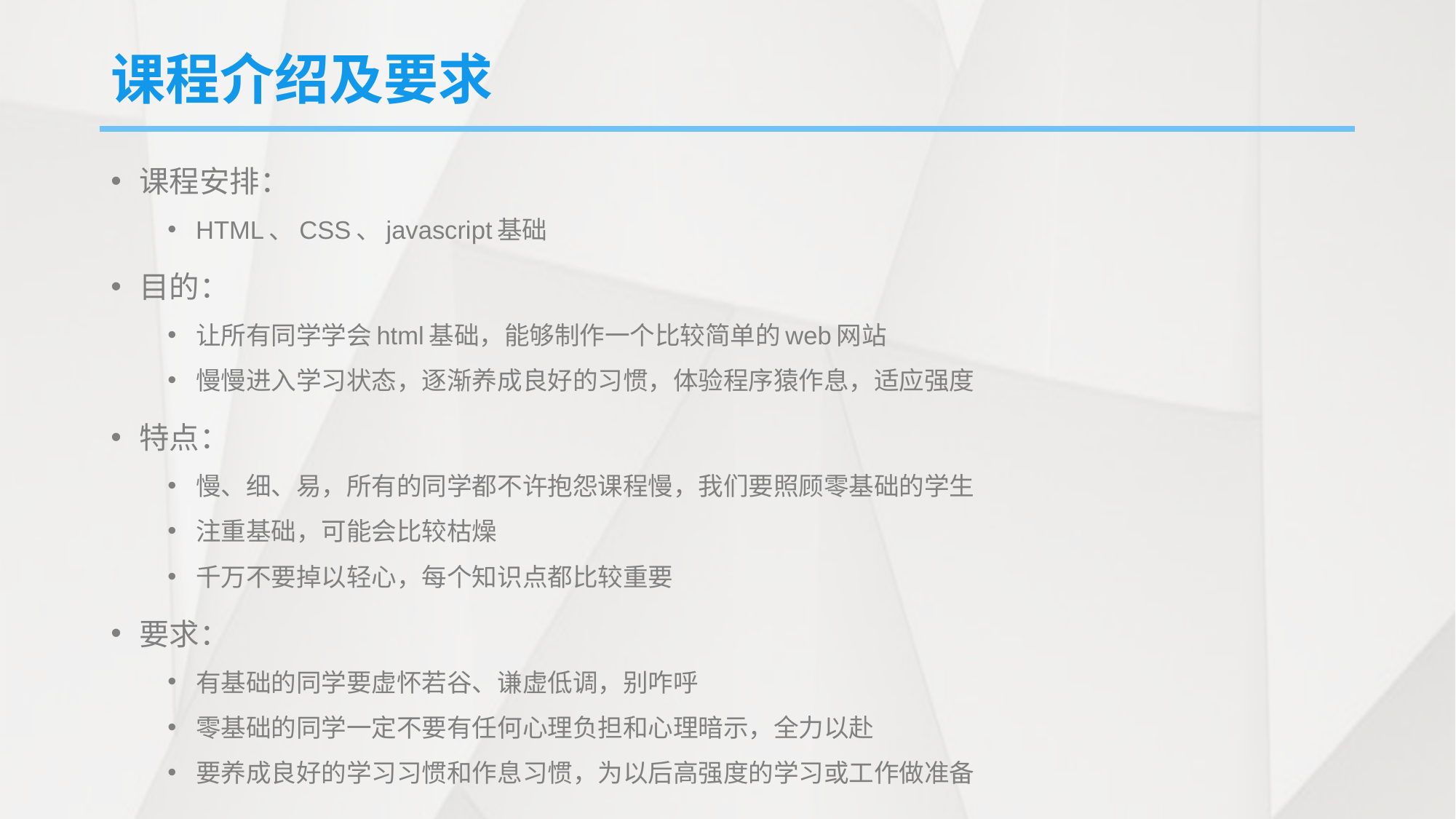

# 课程介绍及要求
课程安排：
HTML、CSS、javascript基础
目的：
让所有同学学会html基础，能够制作一个比较简单的web网站
慢慢进入学习状态，逐渐养成良好的习惯，体验程序猿作息，适应强度
特点：
慢、细、易，所有的同学都不许抱怨课程慢，我们要照顾零基础的学生
注重基础，可能会比较枯燥
千万不要掉以轻心，每个知识点都比较重要
要求：
有基础的同学要虚怀若谷、谦虚低调，别咋呼
零基础的同学一定不要有任何心理负担和心理暗示，全力以赴
要养成良好的学习习惯和作息习惯，为以后高强度的学习或工作做准备